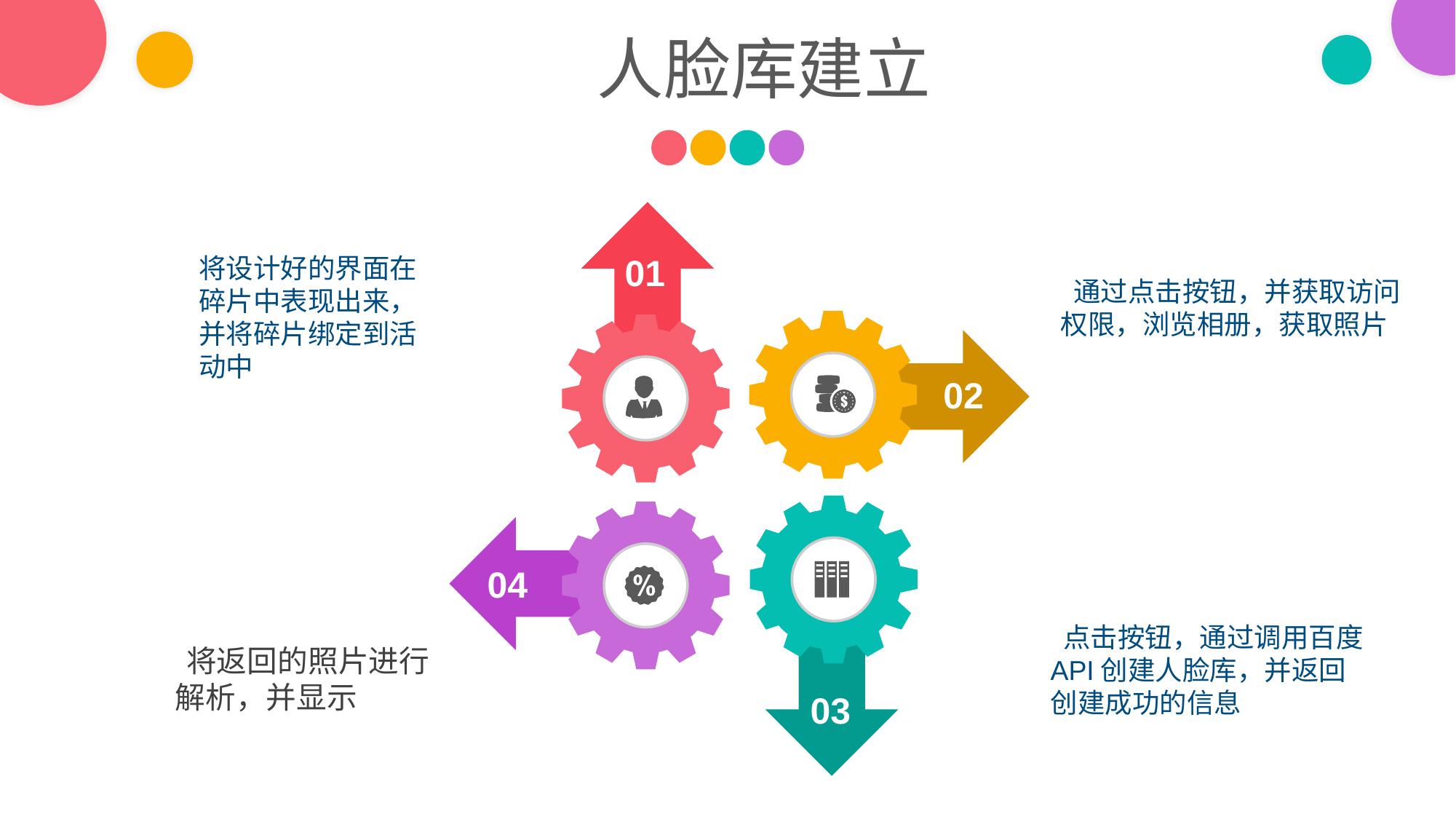

人脸库建立

01

将设计好的界面在
碎片中表现出来，
并将碎片绑定到活
动中

 通过点击按钮，并获取访问
权限，浏览相册，获取照片

02

03

04

 点击按钮，通过调用百度
API创建人脸库，并返回
创建成功的信息

 将返回的照片进行
解析，并显示